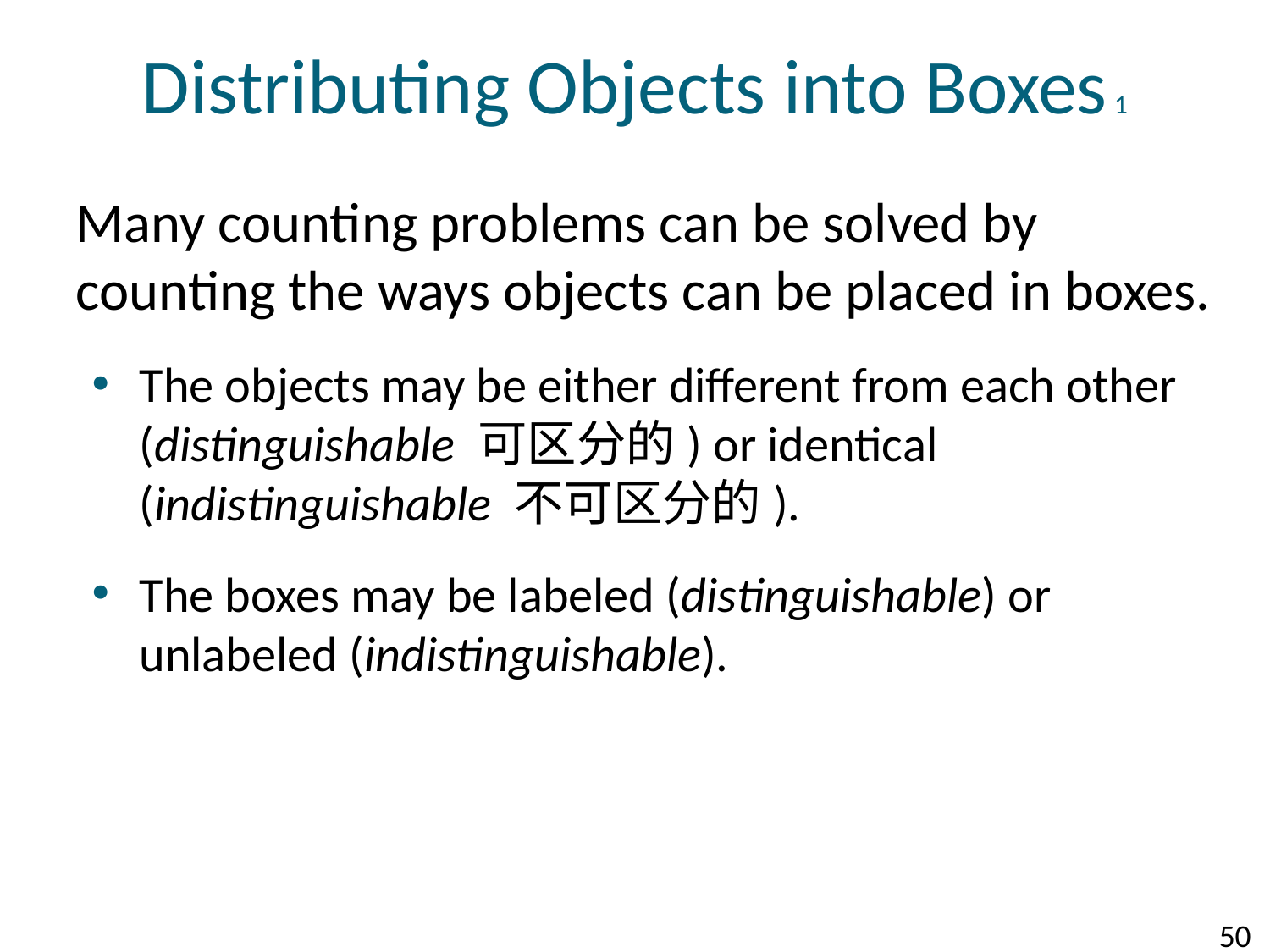

# Distributing Objects into Boxes 1
Many counting problems can be solved by counting the ways objects can be placed in boxes.
The objects may be either different from each other (distinguishable 可区分的) or identical (indistinguishable 不可区分的).
The boxes may be labeled (distinguishable) or unlabeled (indistinguishable).